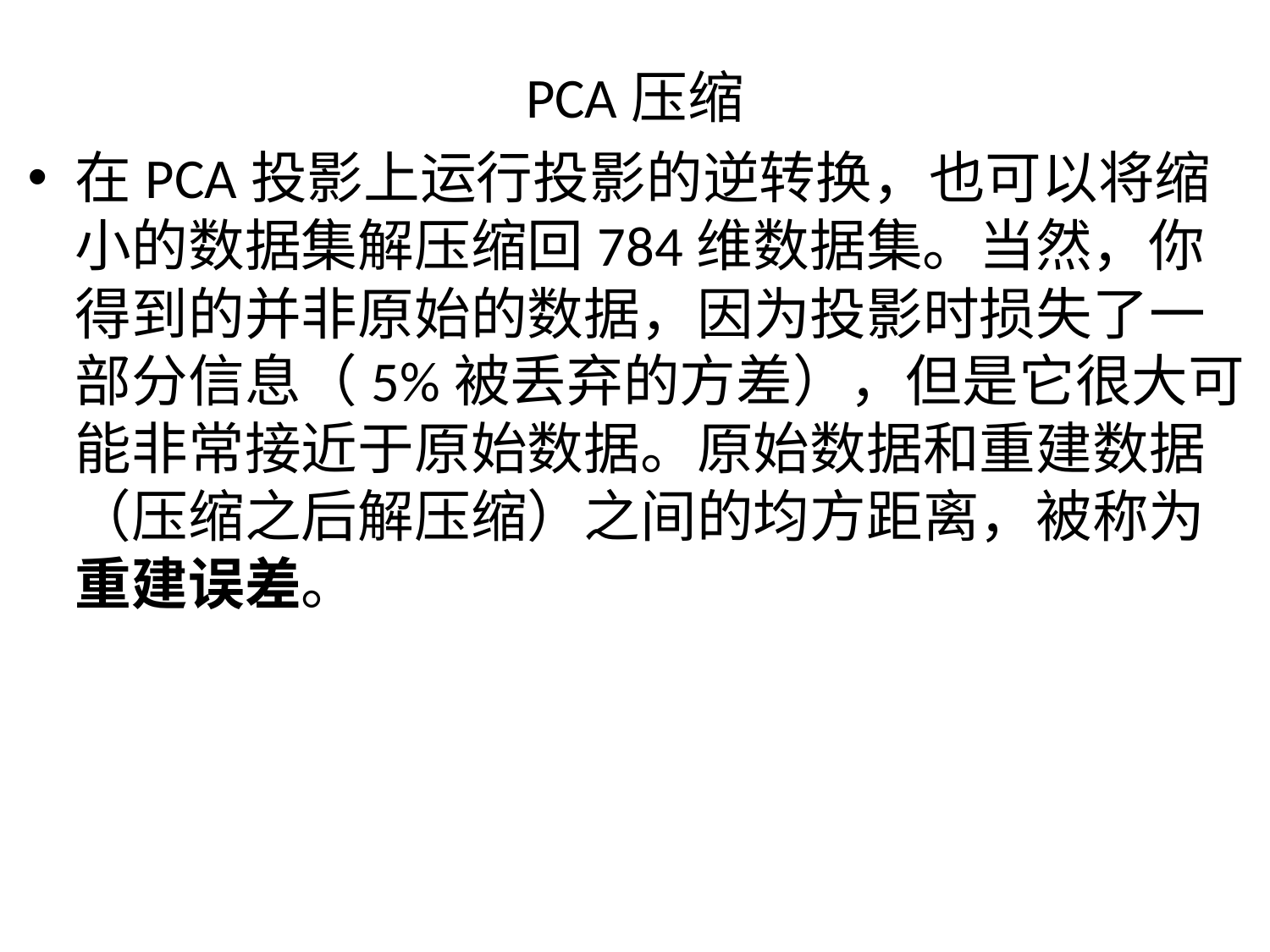

# PCA压缩
在PCA投影上运行投影的逆转换，也可以将缩小的数据集解压缩回784维数据集。当然，你得到的并非原始的数据，因为投影时损失了一部分信息（5%被丢弃的方差），但是它很大可能非常接近于原始数据。原始数据和重建数据（压缩之后解压缩）之间的均方距离，被称为重建误差。